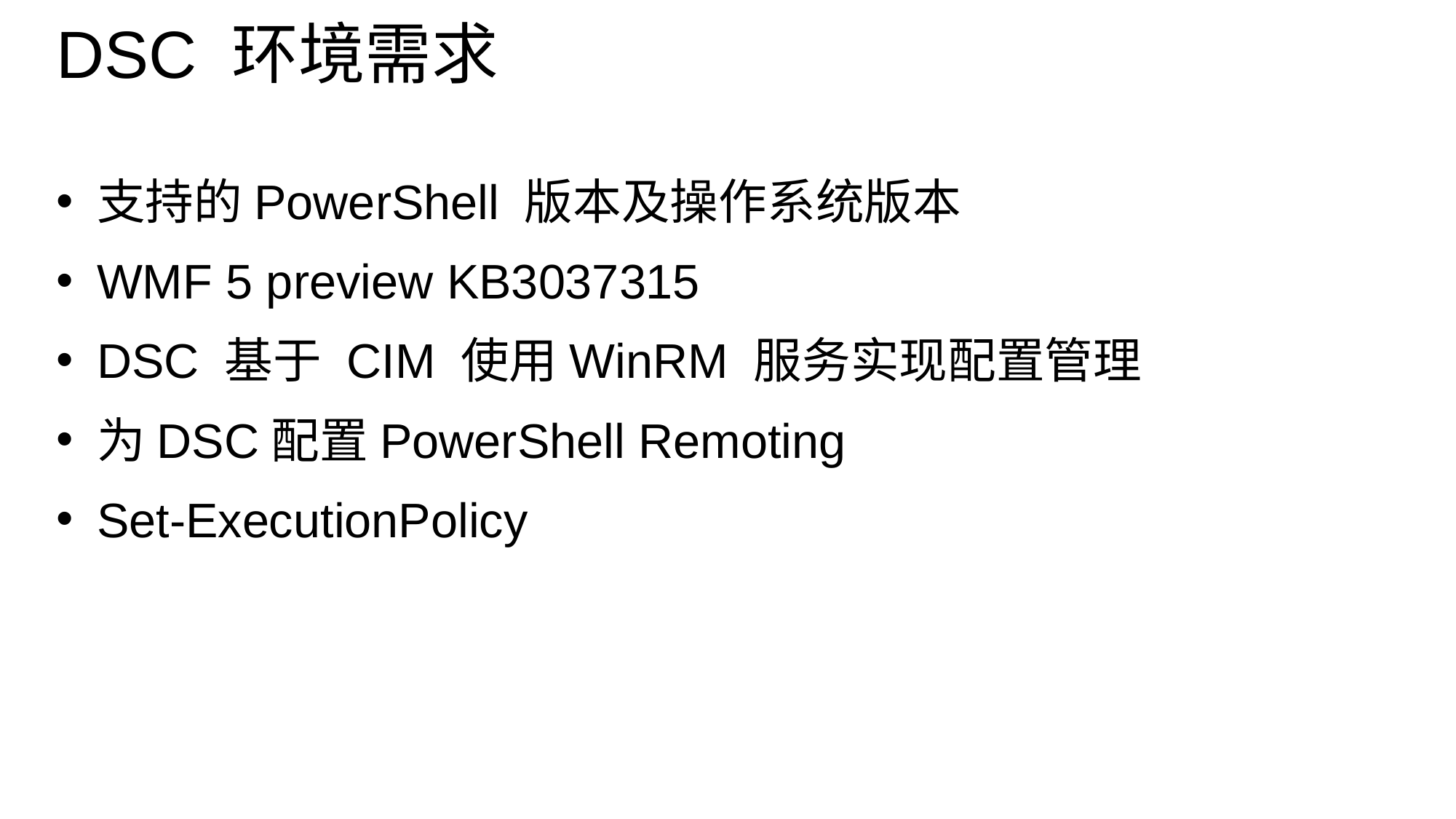

# DSC 环境需求
支持的PowerShell 版本及操作系统版本
WMF 5 preview KB3037315
DSC 基于 CIM 使用WinRM 服务实现配置管理
为DSC配置PowerShell Remoting
Set-ExecutionPolicy